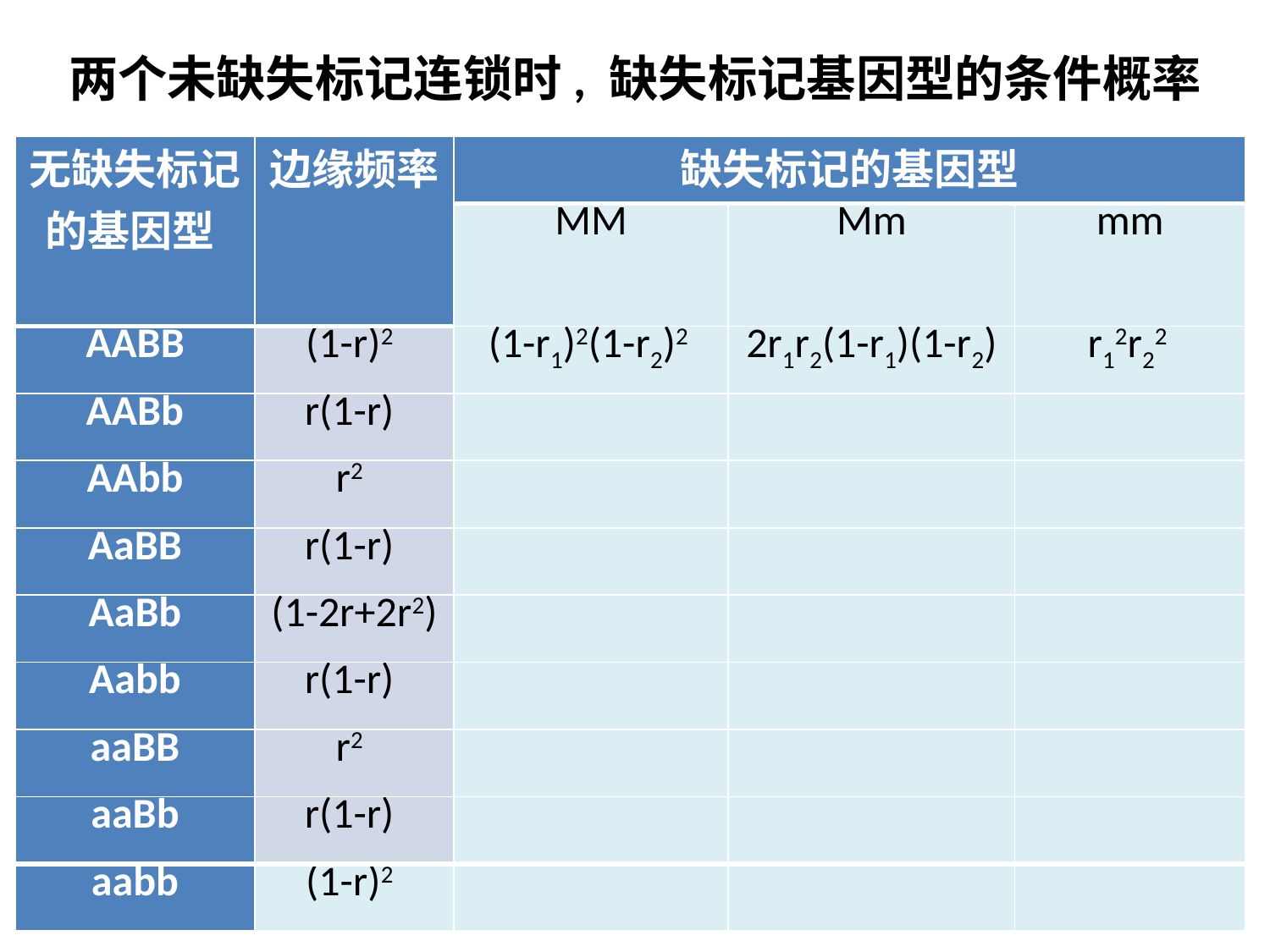

# 两个未缺失标记连锁时, 缺失标记基因型的条件概率
| 无缺失标记的基因型 | 边缘频率 | 缺失标记的基因型 |  |  |
| --- | --- | --- | --- | --- |
|  |  | MM | Mm | mm |
| AABB | (1-r)2 | (1-r1)2(1-r2)2 | 2r1r2(1-r1)(1-r2) | r12r22 |
| AABb | r(1-r) |  |  |  |
| AAbb | r2 |  |  |  |
| AaBB | r(1-r) |  |  |  |
| AaBb | (1-2r+2r2) |  |  |  |
| Aabb | r(1-r) |  |  |  |
| aaBB | r2 |  |  |  |
| aaBb | r(1-r) |  |  |  |
| aabb | (1-r)2 |  |  |  |